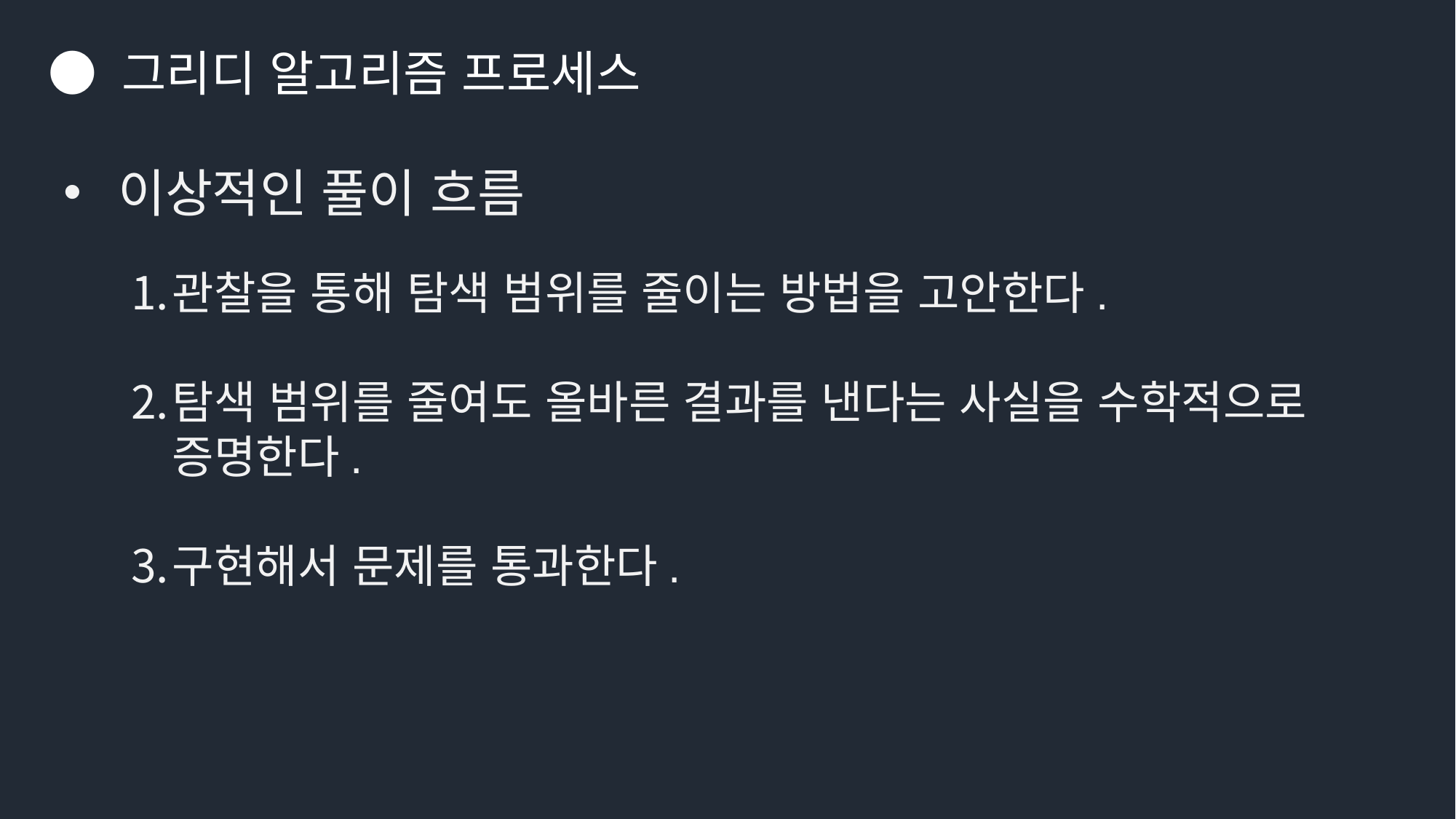

● 그리디 알고리즘 프로세스
이상적인 풀이 흐름
관찰을 통해 탐색 범위를 줄이는 방법을 고안한다.

탐색 범위를 줄여도 올바른 결과를 낸다는 사실을 수학적으로 증명한다.

구현해서 문제를 통과한다.